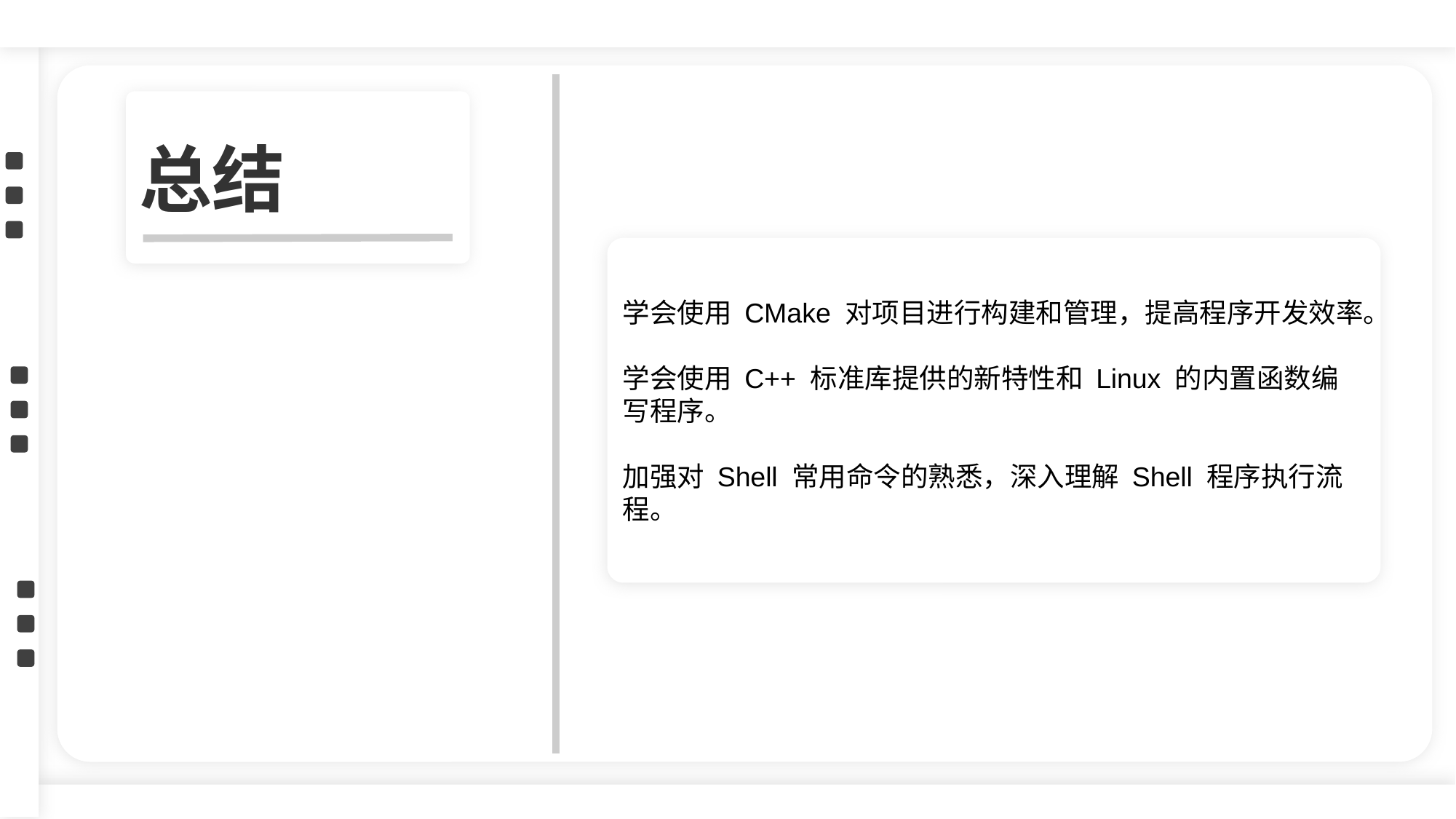

51
总结

学会使用 CMake 对项目进行构建和管理，提高程序开发效率。

学会使用 C++ 标准库提供的新特性和 Linux 的内置函数编写程序。

加强对 Shell 常用命令的熟悉，深入理解 Shell 程序执行流程。